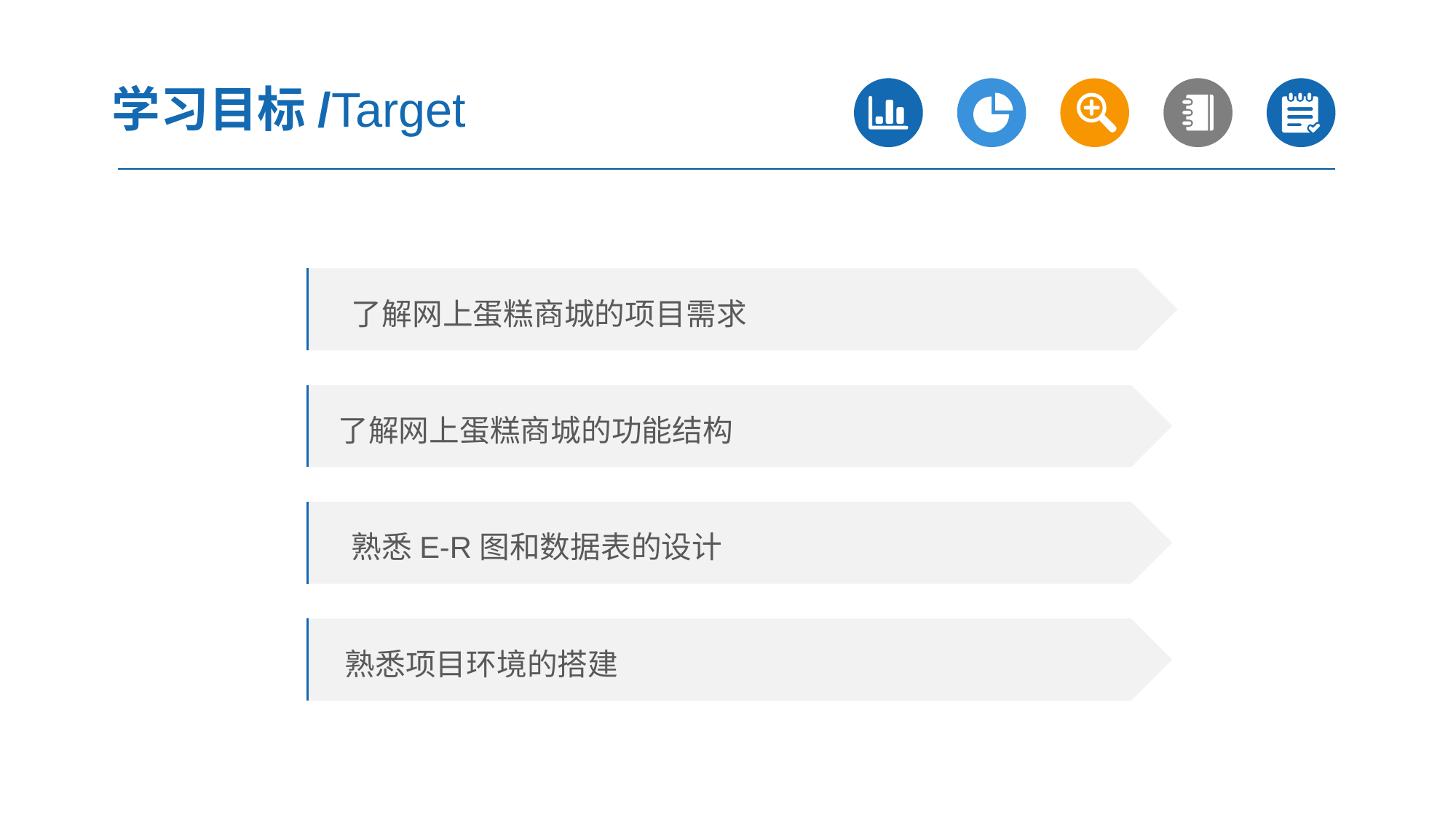

学习目标/Target
    了解网上蛋糕商城的项目需求

  了解网上蛋糕商城的功能结构

    熟悉E-R图和数据表的设计

   熟悉项目环境的搭建